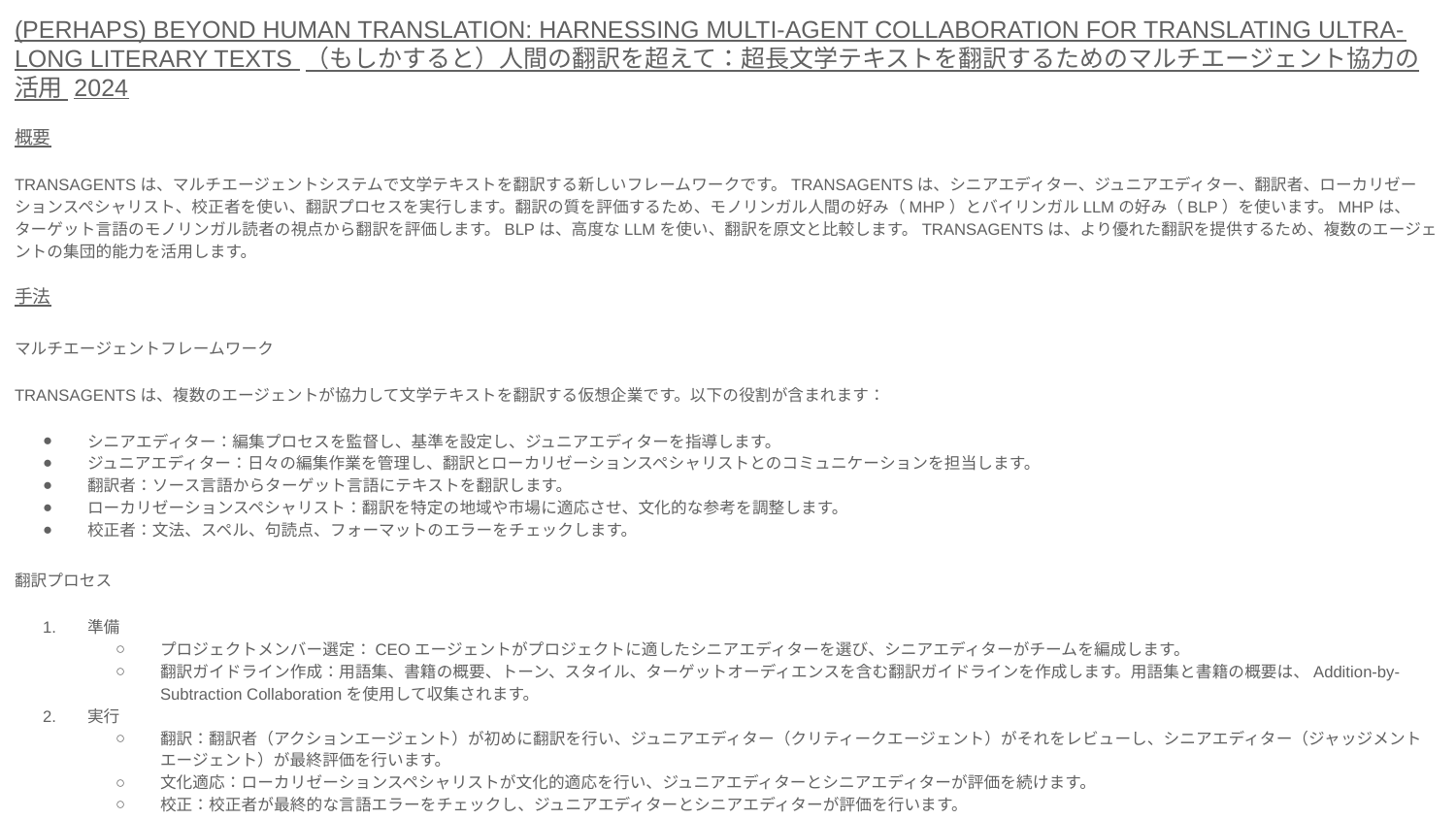

(PERHAPS) BEYOND HUMAN TRANSLATION: HARNESSING MULTI-AGENT COLLABORATION FOR TRANSLATING ULTRA-LONG LITERARY TEXTS （もしかすると）人間の翻訳を超えて：超長文学テキストを翻訳するためのマルチエージェント協力の活用 2024
概要
TRANSAGENTSは、マルチエージェントシステムで文学テキストを翻訳する新しいフレームワークです。TRANSAGENTSは、シニアエディター、ジュニアエディター、翻訳者、ローカリゼーションスペシャリスト、校正者を使い、翻訳プロセスを実行します。翻訳の質を評価するため、モノリンガル人間の好み（MHP）とバイリンガルLLMの好み（BLP）を使います。MHPは、ターゲット言語のモノリンガル読者の視点から翻訳を評価します。BLPは、高度なLLMを使い、翻訳を原文と比較します。TRANSAGENTSは、より優れた翻訳を提供するため、複数のエージェントの集団的能力を活用します。
手法
マルチエージェントフレームワーク
TRANSAGENTSは、複数のエージェントが協力して文学テキストを翻訳する仮想企業です。以下の役割が含まれます：
シニアエディター：編集プロセスを監督し、基準を設定し、ジュニアエディターを指導します。
ジュニアエディター：日々の編集作業を管理し、翻訳とローカリゼーションスペシャリストとのコミュニケーションを担当します。
翻訳者：ソース言語からターゲット言語にテキストを翻訳します。
ローカリゼーションスペシャリスト：翻訳を特定の地域や市場に適応させ、文化的な参考を調整します。
校正者：文法、スペル、句読点、フォーマットのエラーをチェックします。
翻訳プロセス
準備
プロジェクトメンバー選定：CEOエージェントがプロジェクトに適したシニアエディターを選び、シニアエディターがチームを編成します。
翻訳ガイドライン作成：用語集、書籍の概要、トーン、スタイル、ターゲットオーディエンスを含む翻訳ガイドラインを作成します。用語集と書籍の概要は、Addition-by-Subtraction Collaborationを使用して収集されます。
実行
翻訳：翻訳者（アクションエージェント）が初めに翻訳を行い、ジュニアエディター（クリティークエージェント）がそれをレビューし、シニアエディター（ジャッジメントエージェント）が最終評価を行います。
文化適応：ローカリゼーションスペシャリストが文化的適応を行い、ジュニアエディターとシニアエディターが評価を続けます。
校正：校正者が最終的な言語エラーをチェックし、ジュニアエディターとシニアエディターが評価を行います。
コラボレーション戦略
Addition-by-Subtraction Collaboration：2つのエージェントが協力し、1つのエージェントが詳細な回答を生成し、もう1つのエージェントが冗長な情報を削除します。これを繰り返し、最終的な回答が得られます。
Trilateral Collaboration：アクション、クリティーク、ジャッジメントの3つの役割を持つエージェントが協力し、アクションエージェントが回答を生成し、クリティークエージェントが批評を行い、ジャッジメントエージェントが最終的な評価を行います。
評価戦略
モノリンガル人間の好み（MHP）：ターゲット言語のモノリンガル読者が翻訳を評価し、流暢さ、読みやすさ、文化的適切さを評価します。
バイリンガルLLMの好み（BLP）：高度なLLM（例えばGPT-4-0125-PREVIEW）を使用して翻訳を原文と直接比較します。